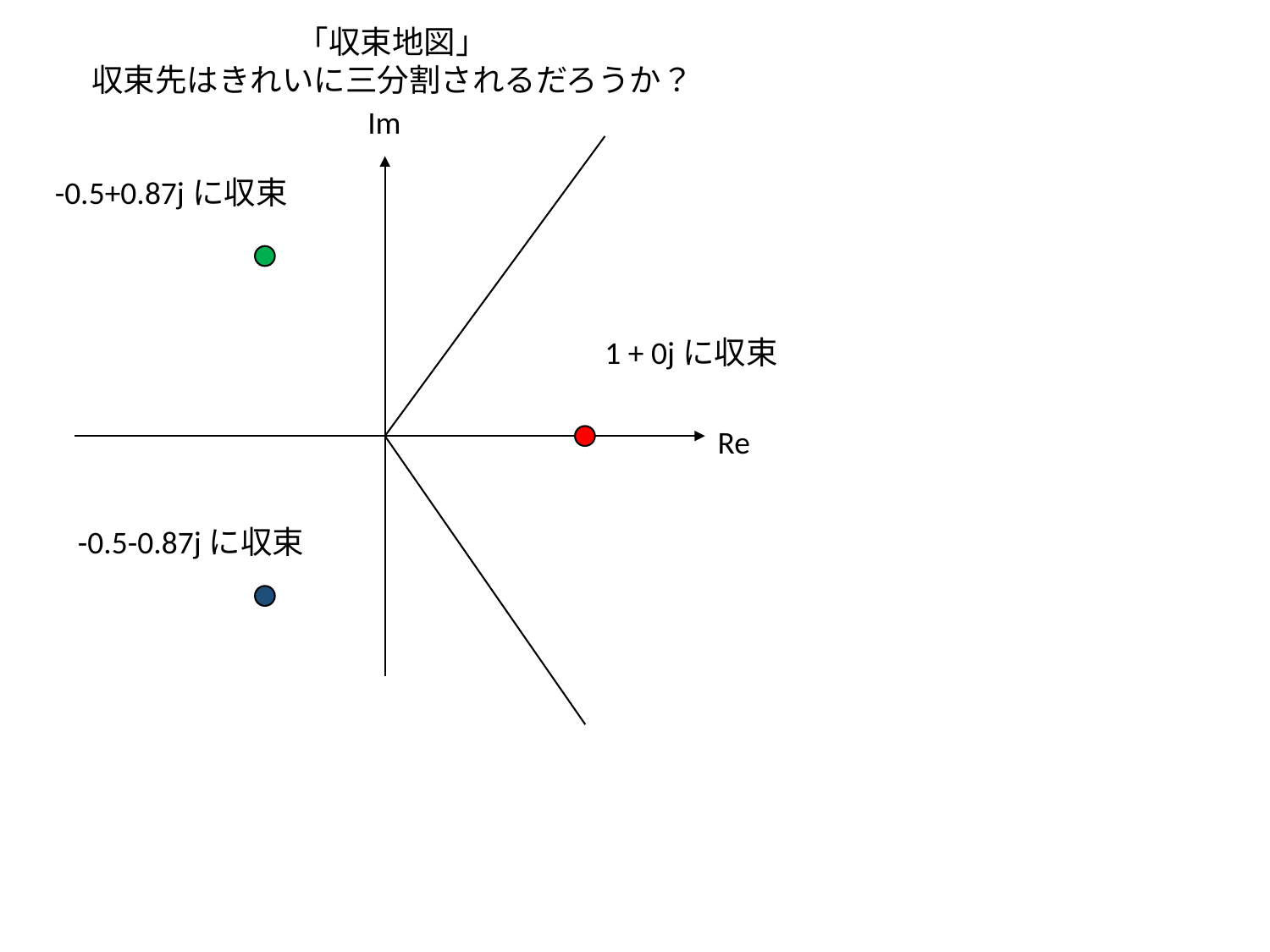

「収束地図」
収束先はきれいに三分割されるだろうか？
Im
-0.5+0.87jに収束

1 + 0jに収束
Re

-0.5-0.87jに収束